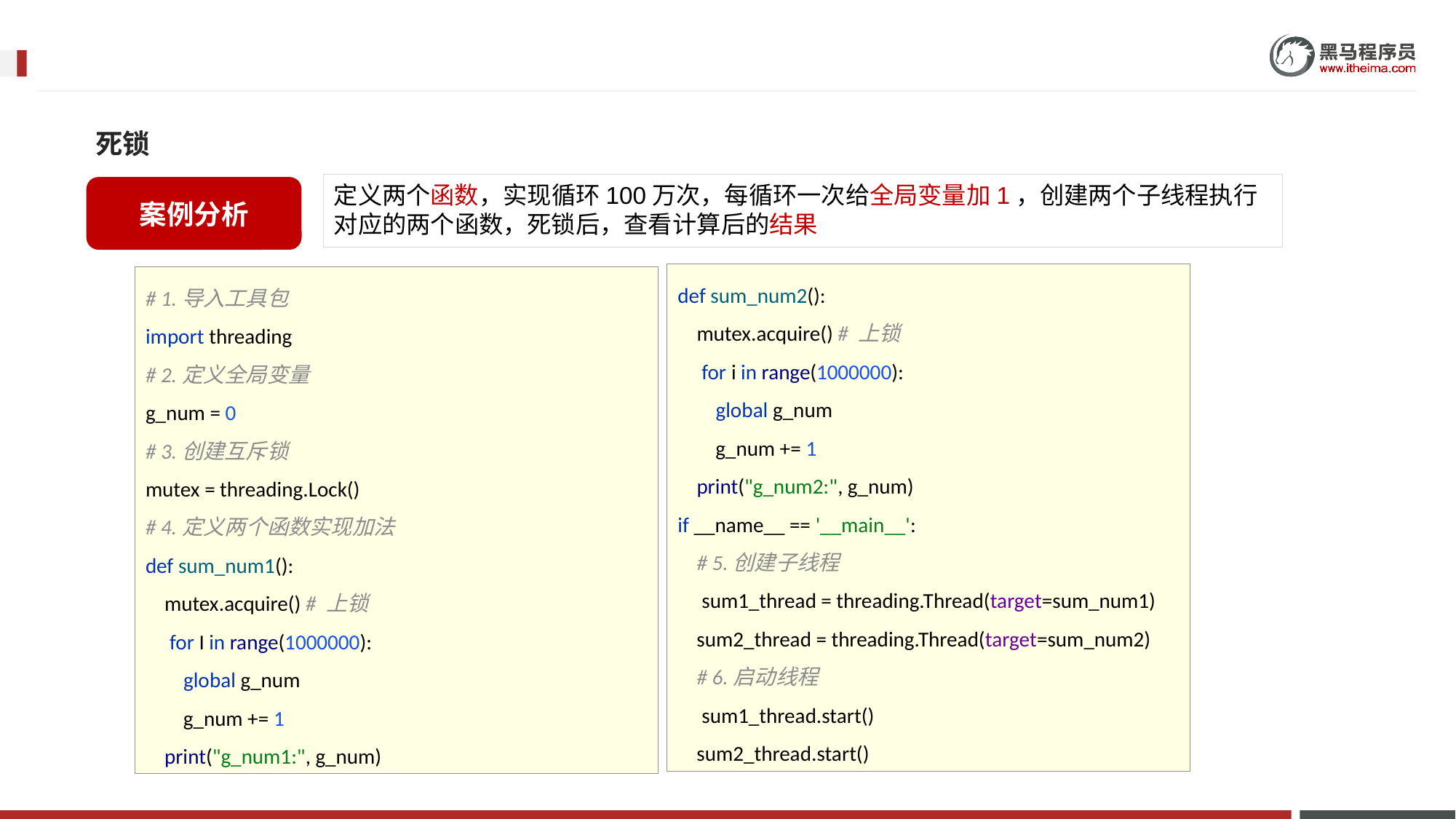

死锁
定义两个函数，实现循环100万次，每循环一次给全局变量加1，创建两个子线程执行对应的两个函数，死锁后，查看计算后的结果
案例分析
def sum_num2():
    mutex.acquire() # 上锁
    for i in range(1000000):
        global g_num
        g_num += 1
    print("g_num2:", g_num)
if __name__ == '__main__':
    # 5.创建子线程
    sum1_thread = threading.Thread(target=sum_num1)
    sum2_thread = threading.Thread(target=sum_num2)
    # 6.启动线程
    sum1_thread.start()
    sum2_thread.start()
# 1.导入工具包 import threading # 2.定义全局变量 g_num = 0 # 3.创建互斥锁 mutex = threading.Lock() # 4.定义两个函数实现加法 def sum_num1(): mutex.acquire() # 上锁 for I in range(1000000): global g_num g_num += 1 print("g_num1:", g_num)